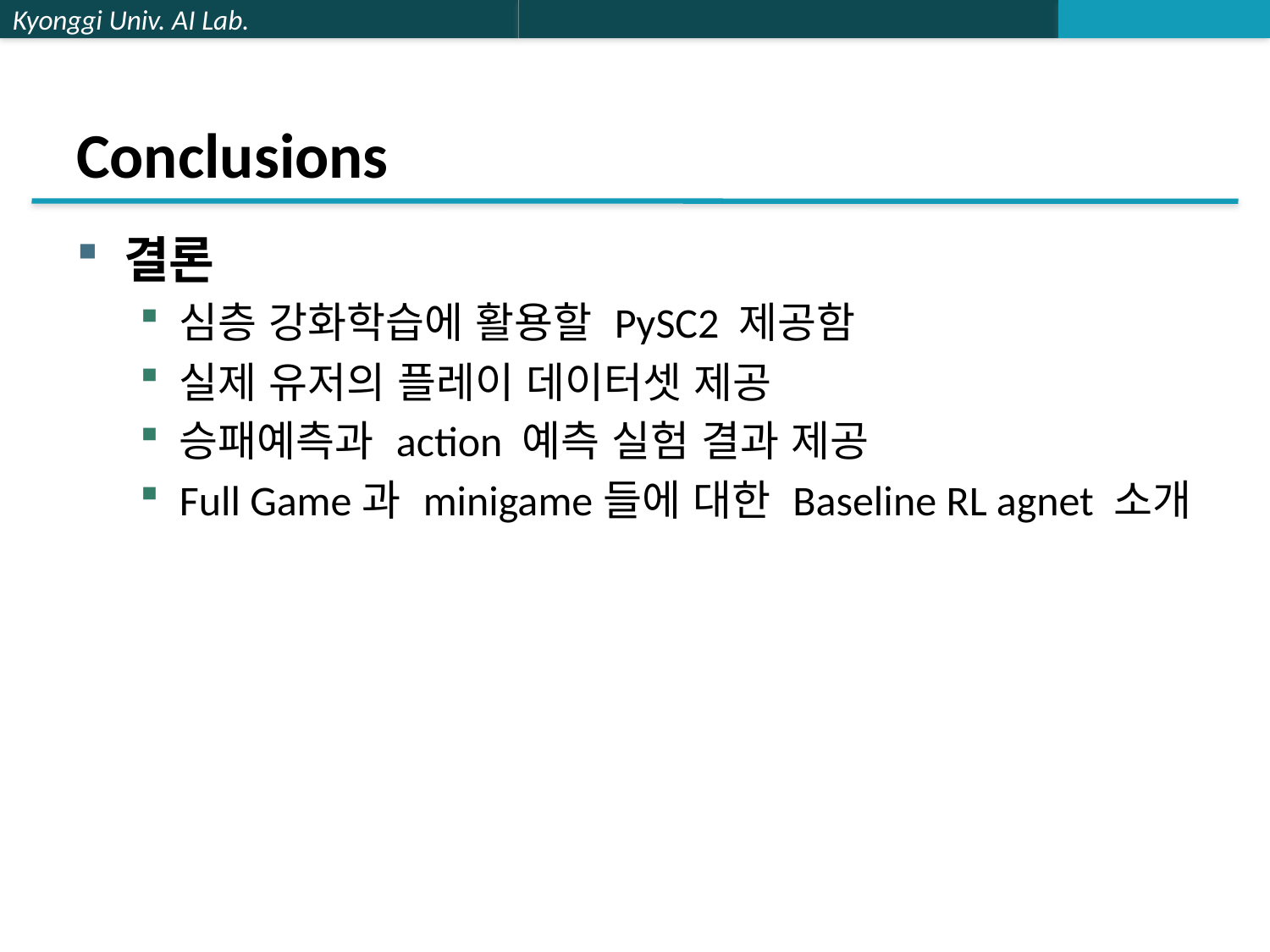

# Conclusions
결론
심층 강화학습에 활용할 PySC2 제공함
실제 유저의 플레이 데이터셋 제공
승패예측과 action 예측 실험 결과 제공
Full Game과 minigame들에 대한 Baseline RL agnet 소개